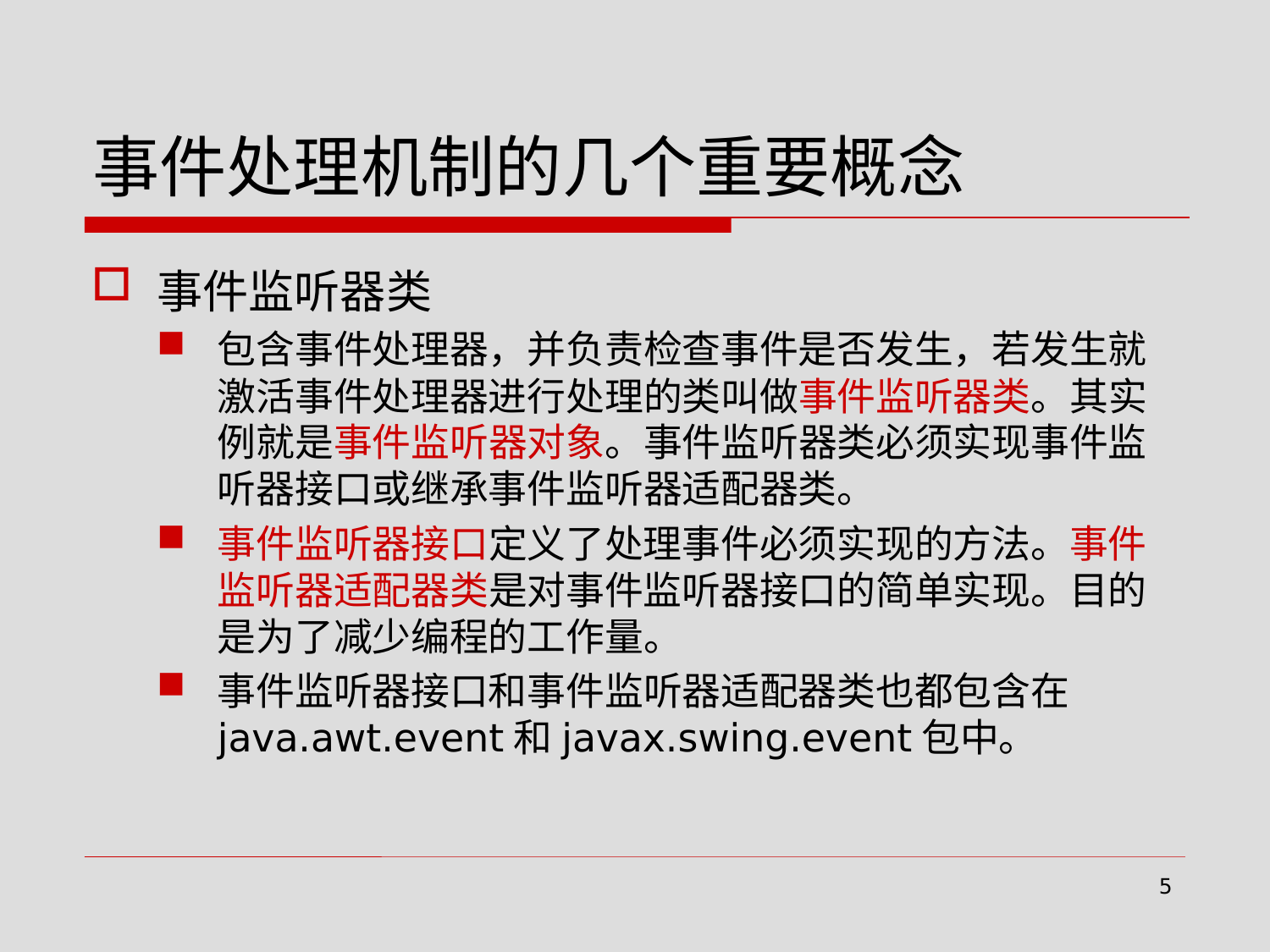

# 事件处理机制的几个重要概念
事件监听器类
包含事件处理器，并负责检查事件是否发生，若发生就激活事件处理器进行处理的类叫做事件监听器类。其实例就是事件监听器对象。事件监听器类必须实现事件监听器接口或继承事件监听器适配器类。
事件监听器接口定义了处理事件必须实现的方法。事件监听器适配器类是对事件监听器接口的简单实现。目的是为了减少编程的工作量。
事件监听器接口和事件监听器适配器类也都包含在java.awt.event和javax.swing.event包中。
5